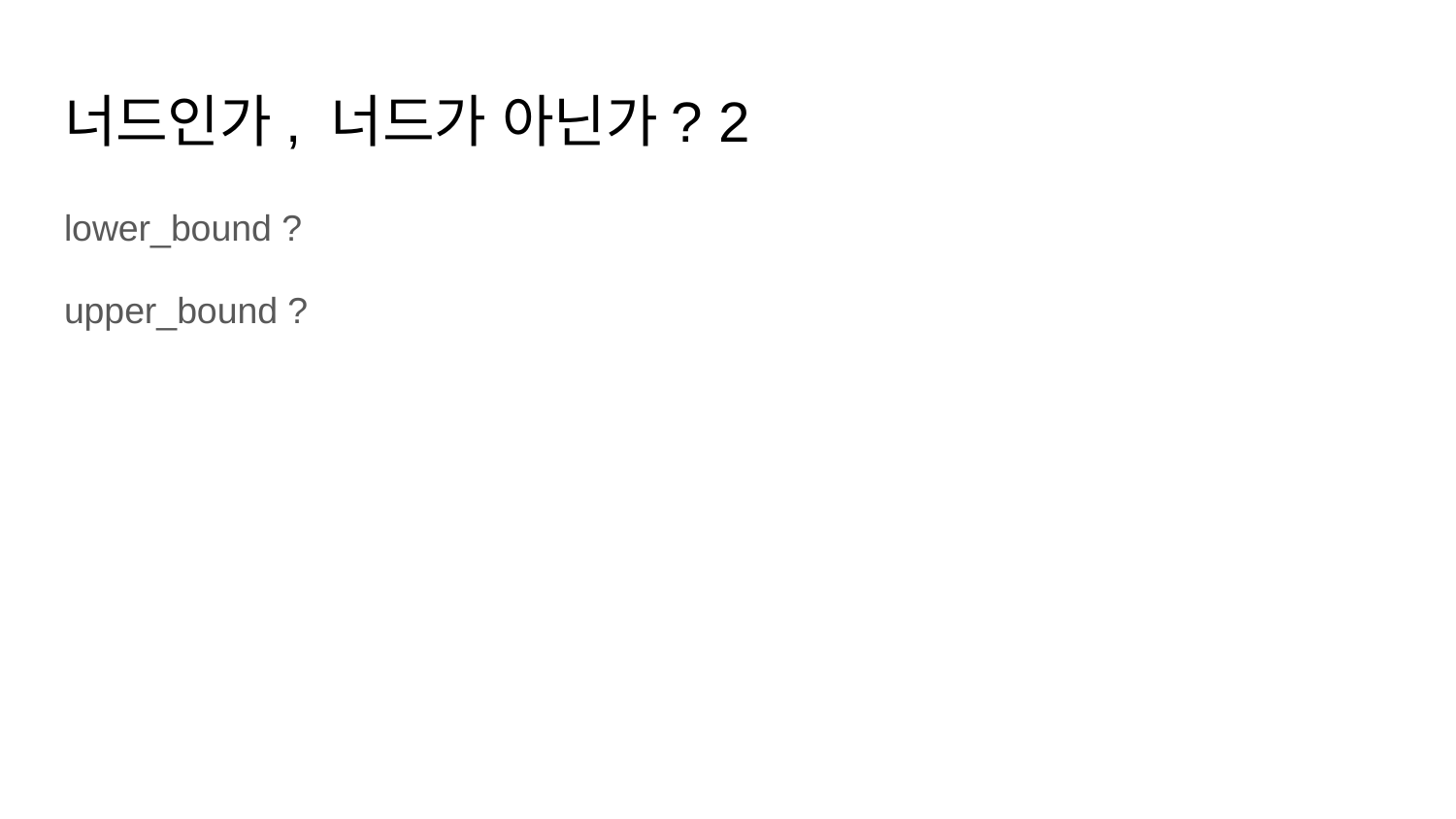

# 너드인가, 너드가 아닌가? 2

lower_bound ?
upper_bound ?